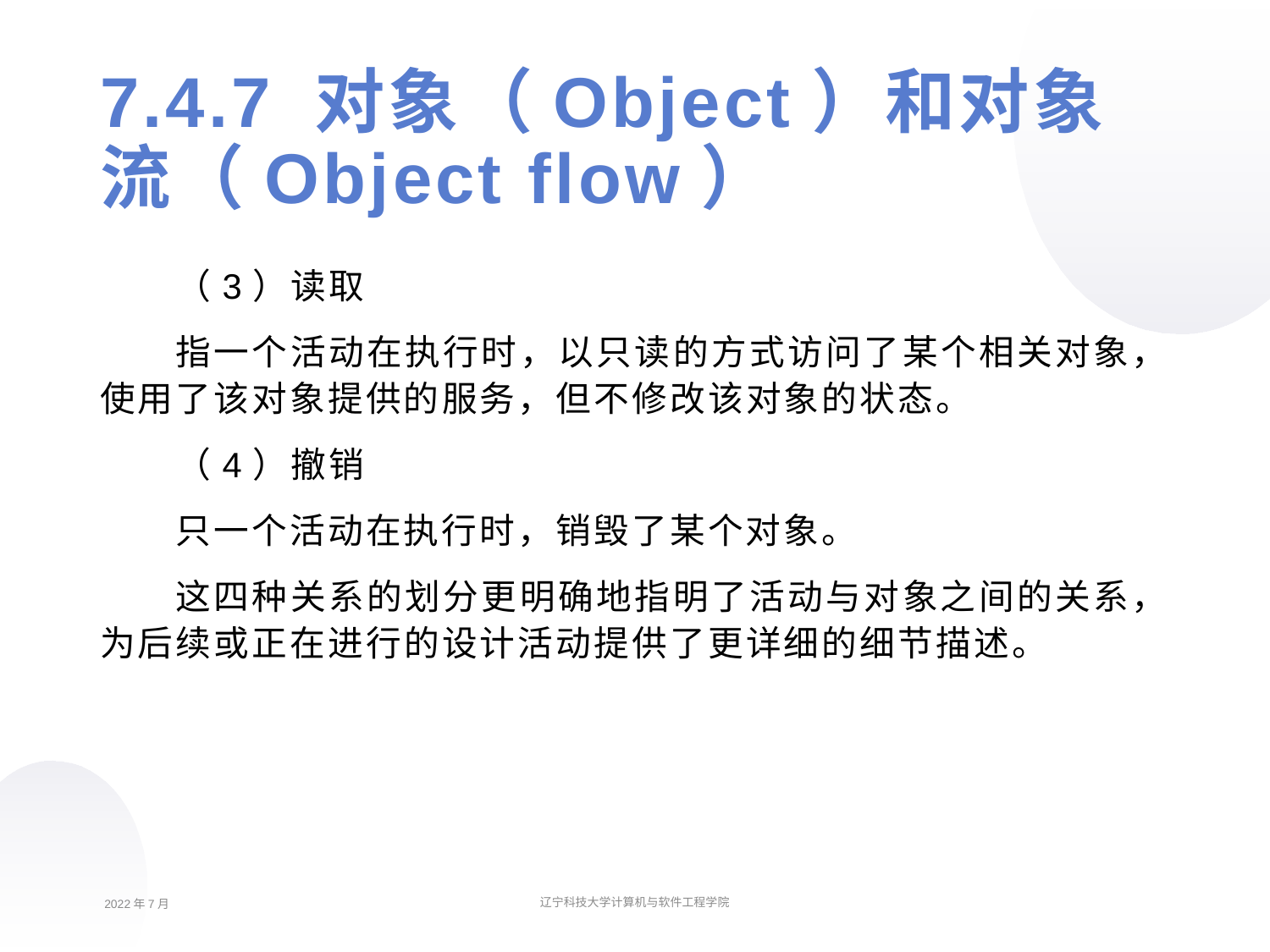

7.4.7 对象（Object）和对象流（Object flow）
（3）读取
指一个活动在执行时，以只读的方式访问了某个相关对象，使用了该对象提供的服务，但不修改该对象的状态。
（4）撤销
只一个活动在执行时，销毁了某个对象。
这四种关系的划分更明确地指明了活动与对象之间的关系，为后续或正在进行的设计活动提供了更详细的细节描述。

2022年7月
辽宁科技大学计算机与软件工程学院
102